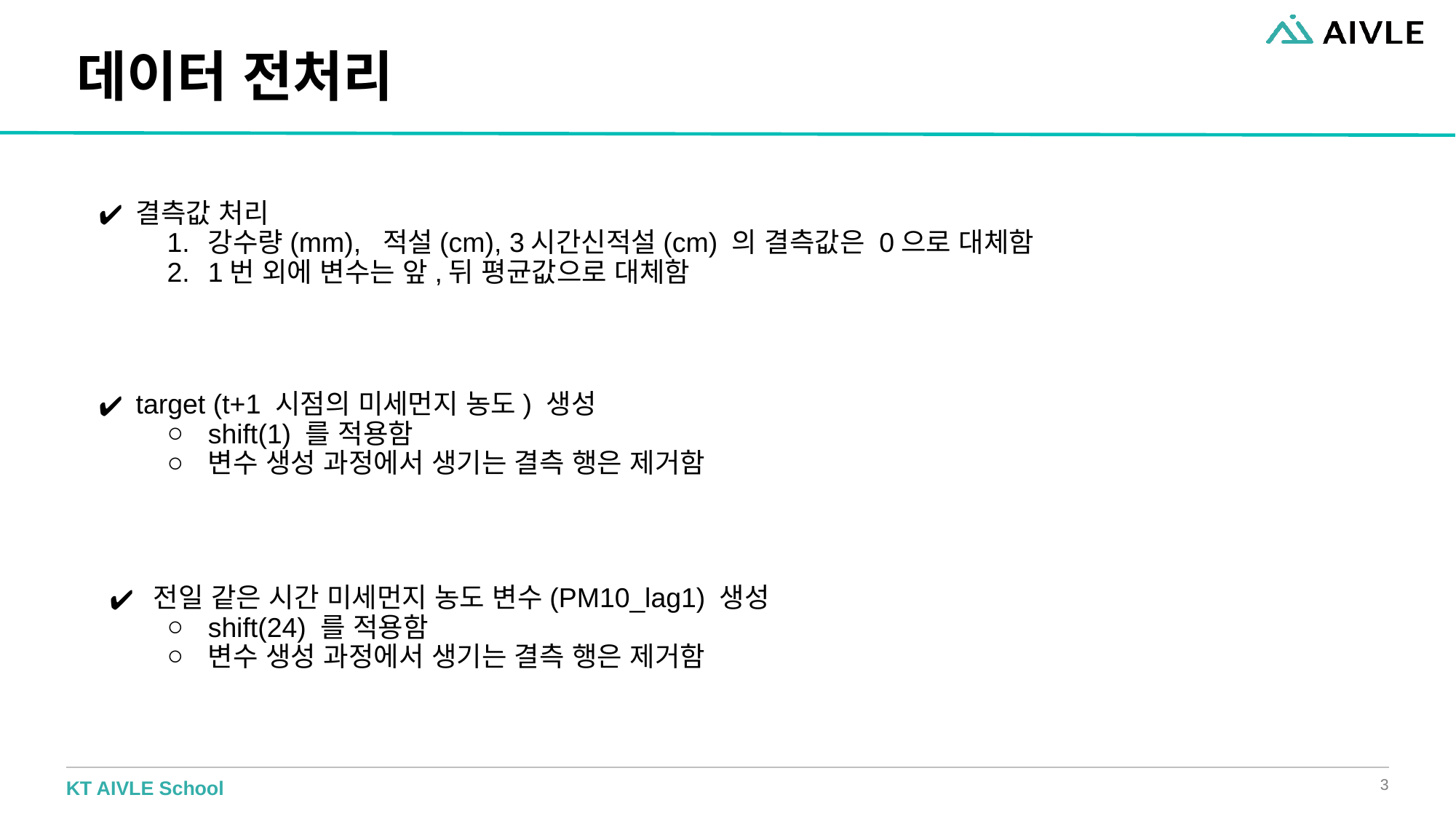

# 데이터 전처리
결측값 처리
강수량(mm),  적설(cm), 3시간신적설(cm) 의 결측값은 0으로 대체함
1번 외에 변수는 앞,뒤 평균값으로 대체함
target (t+1 시점의 미세먼지 농도) 생성
shift(1) 를 적용함
변수 생성 과정에서 생기는 결측 행은 제거함
전일 같은 시간 미세먼지 농도 변수(PM10_lag1) 생성
shift(24) 를 적용함
변수 생성 과정에서 생기는 결측 행은 제거함